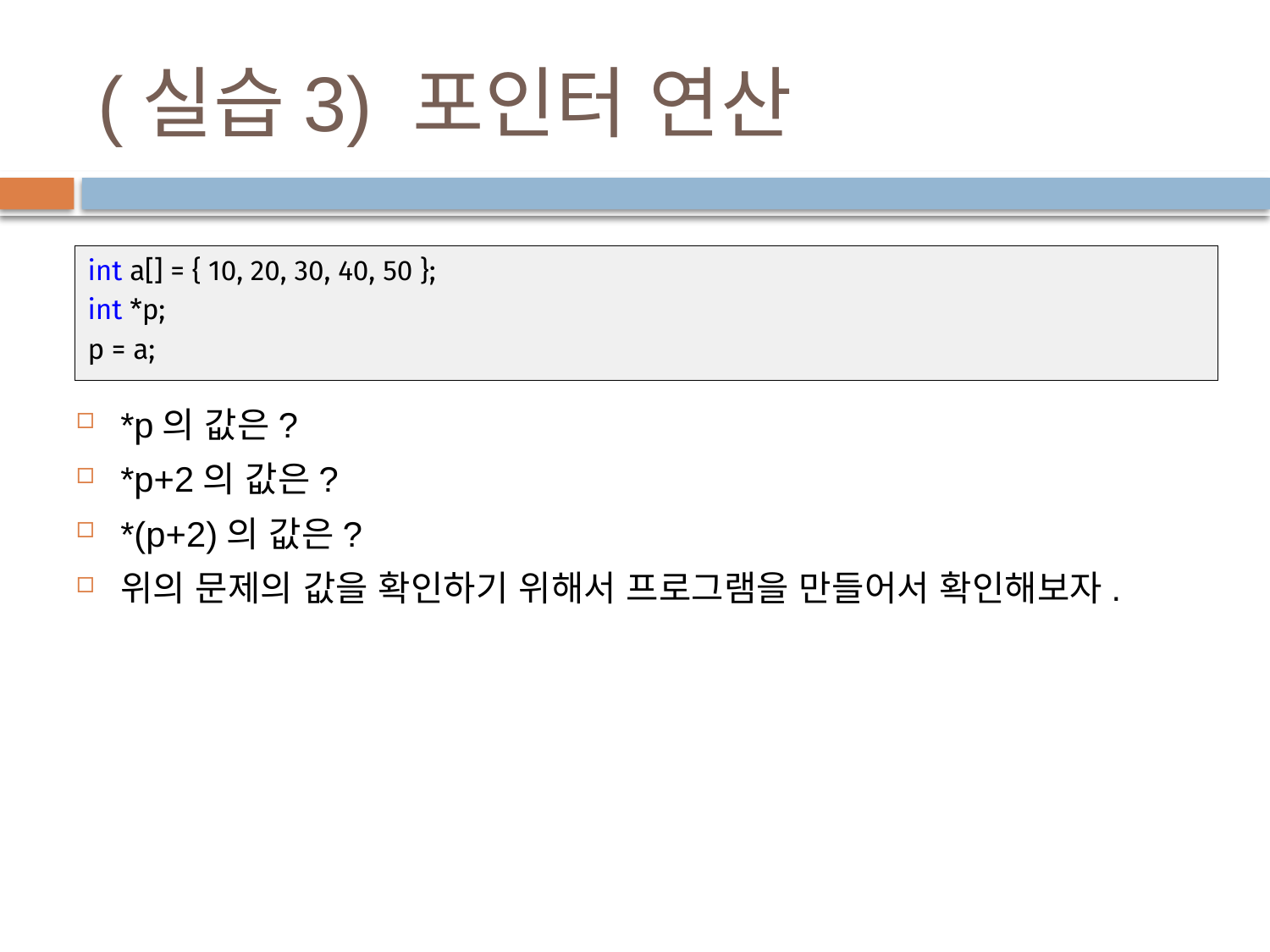

# (실습3) 포인터 연산
int a[] = { 10, 20, 30, 40, 50 };
int *p;
p = a;
*p의 값은?
*p+2의 값은?
*(p+2)의 값은?
위의 문제의 값을 확인하기 위해서 프로그램을 만들어서 확인해보자.